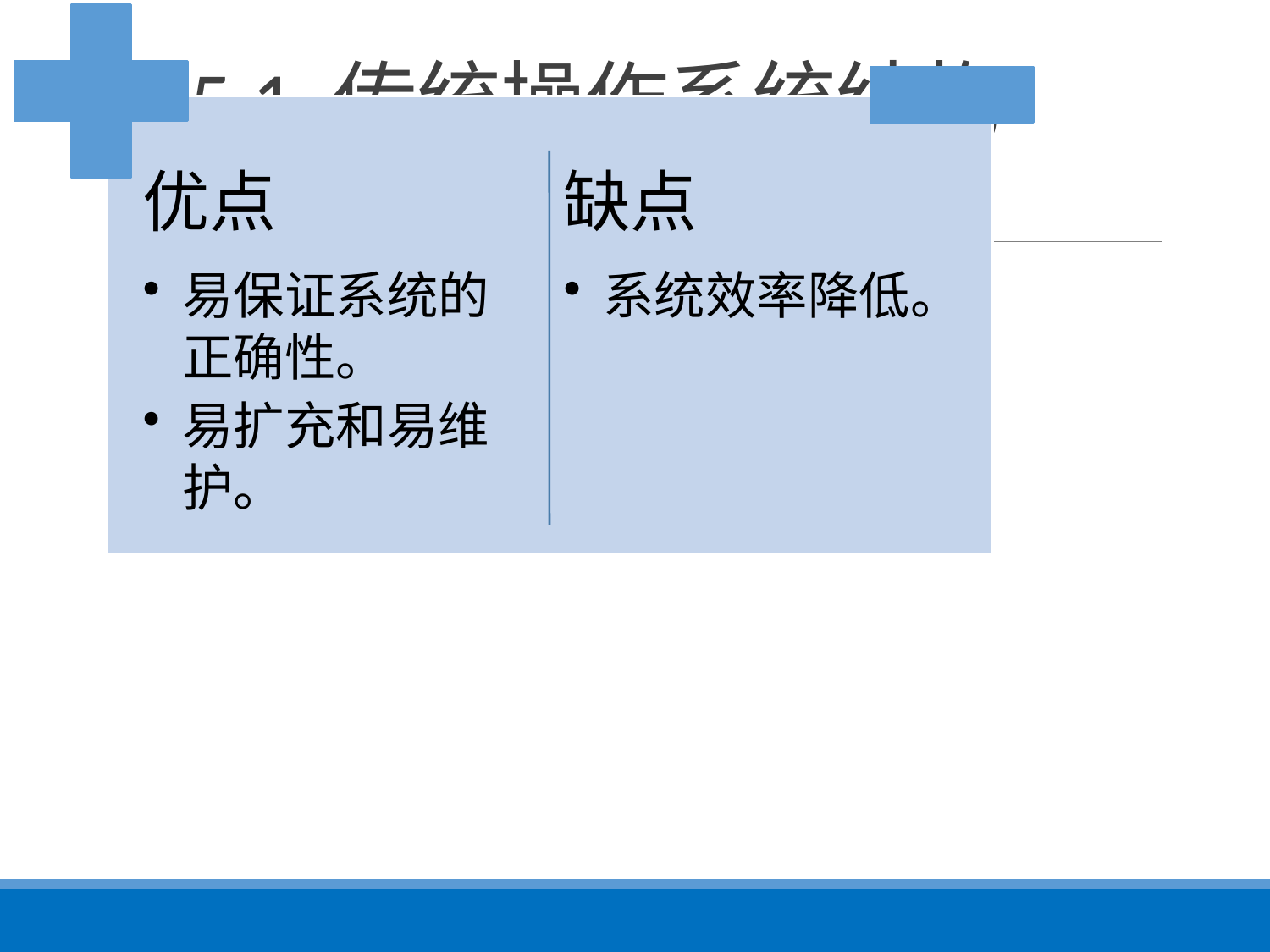

# 1.5.1 传统操作系统结构 ——分层式结构OS
优点
易保证系统的正确性。
易扩充和易维护。
缺点
系统效率降低。